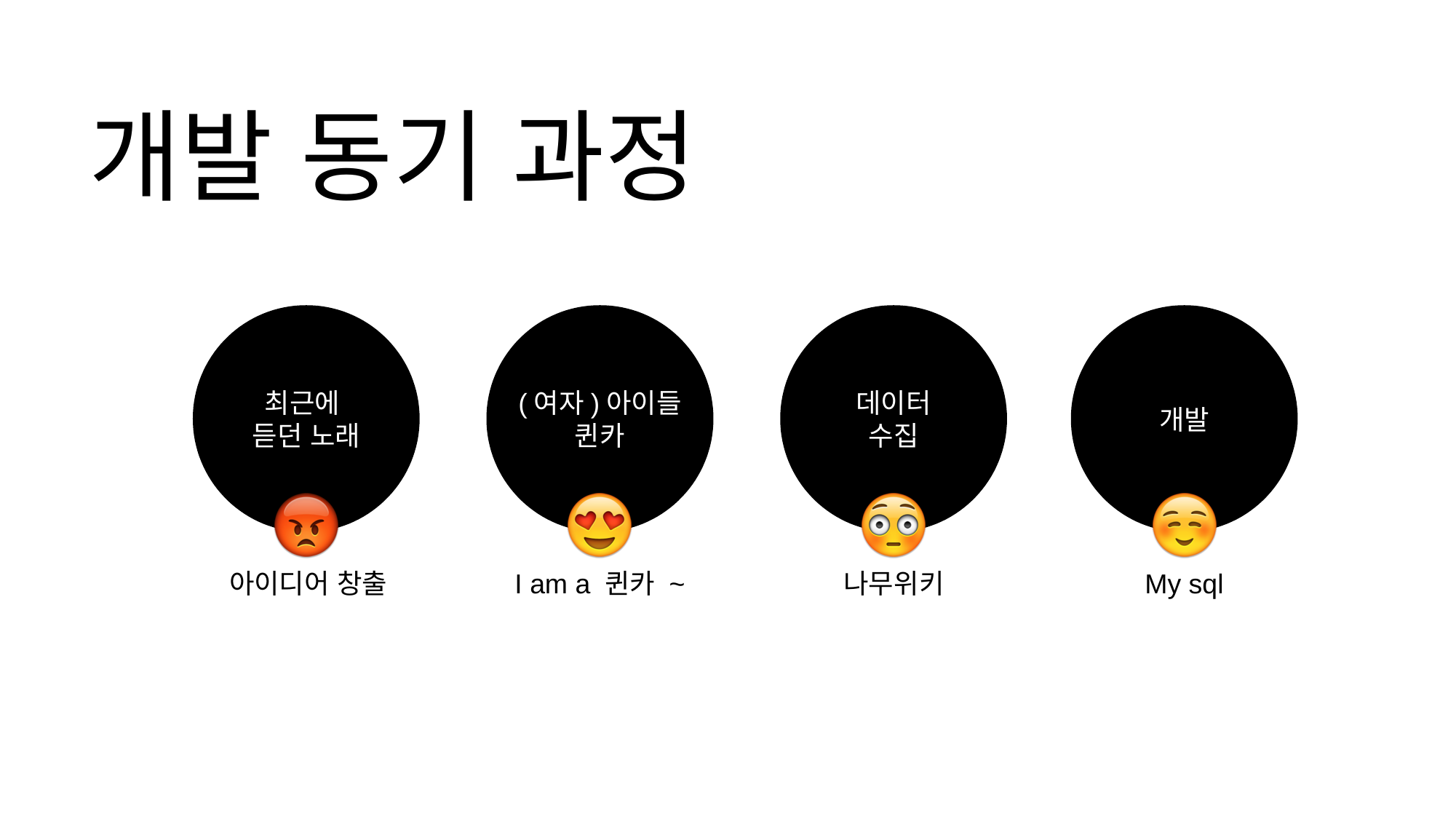

# 개발 동기 과정
최근에
듣던 노래
(여자)아이들
퀸카
데이터
수집
개발

아이디어 창출
I am a 퀸카 ~
나무위키
My sql